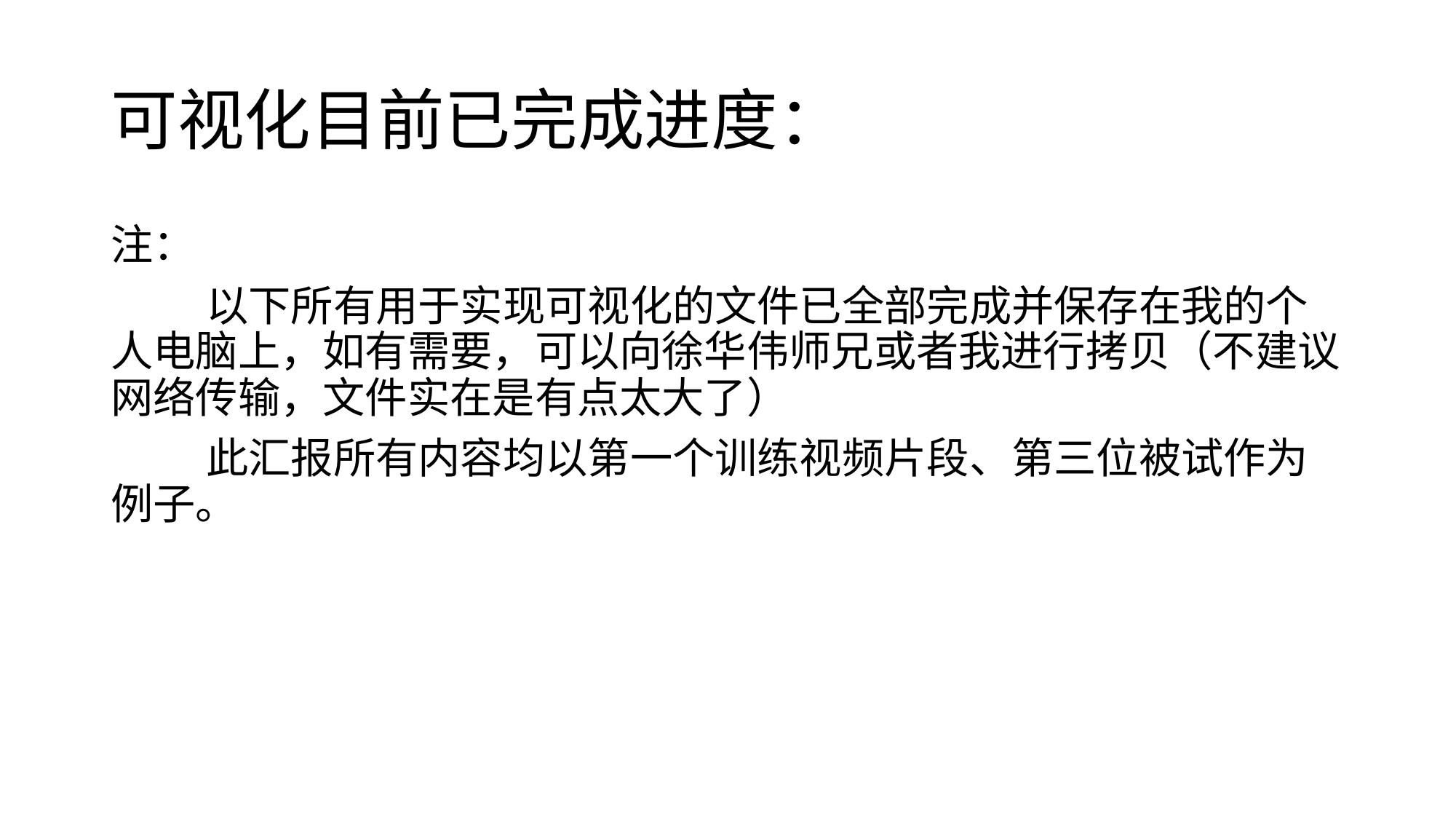

# 可视化目前已完成进度：
注：
         以下所有用于实现可视化的文件已全部完成并保存在我的个人电脑上，如有需要，可以向徐华伟师兄或者我进行拷贝（不建议网络传输，文件实在是有点太大了）
         此汇报所有内容均以第一个训练视频片段、第三位被试作为例子。